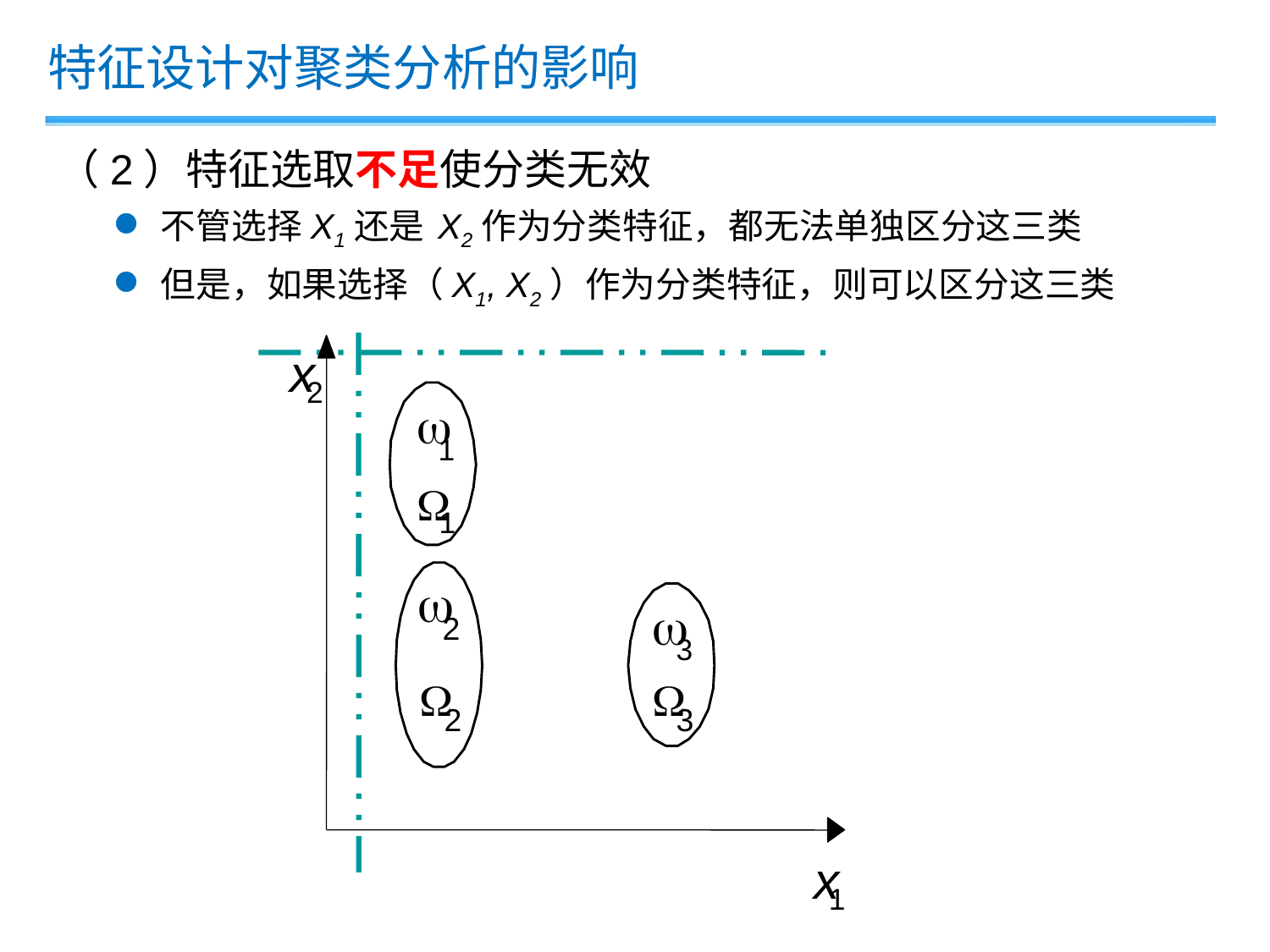

特征设计对聚类分析的影响
（2）特征选取不足使分类无效
不管选择X1还是 X2作为分类特征，都无法单独区分这三类
但是，如果选择（X1, X2）作为分类特征，则可以区分这三类

x
2

ω
1
Ω
1

ω
2

ω
3
Ω
2
Ω
3

x
1